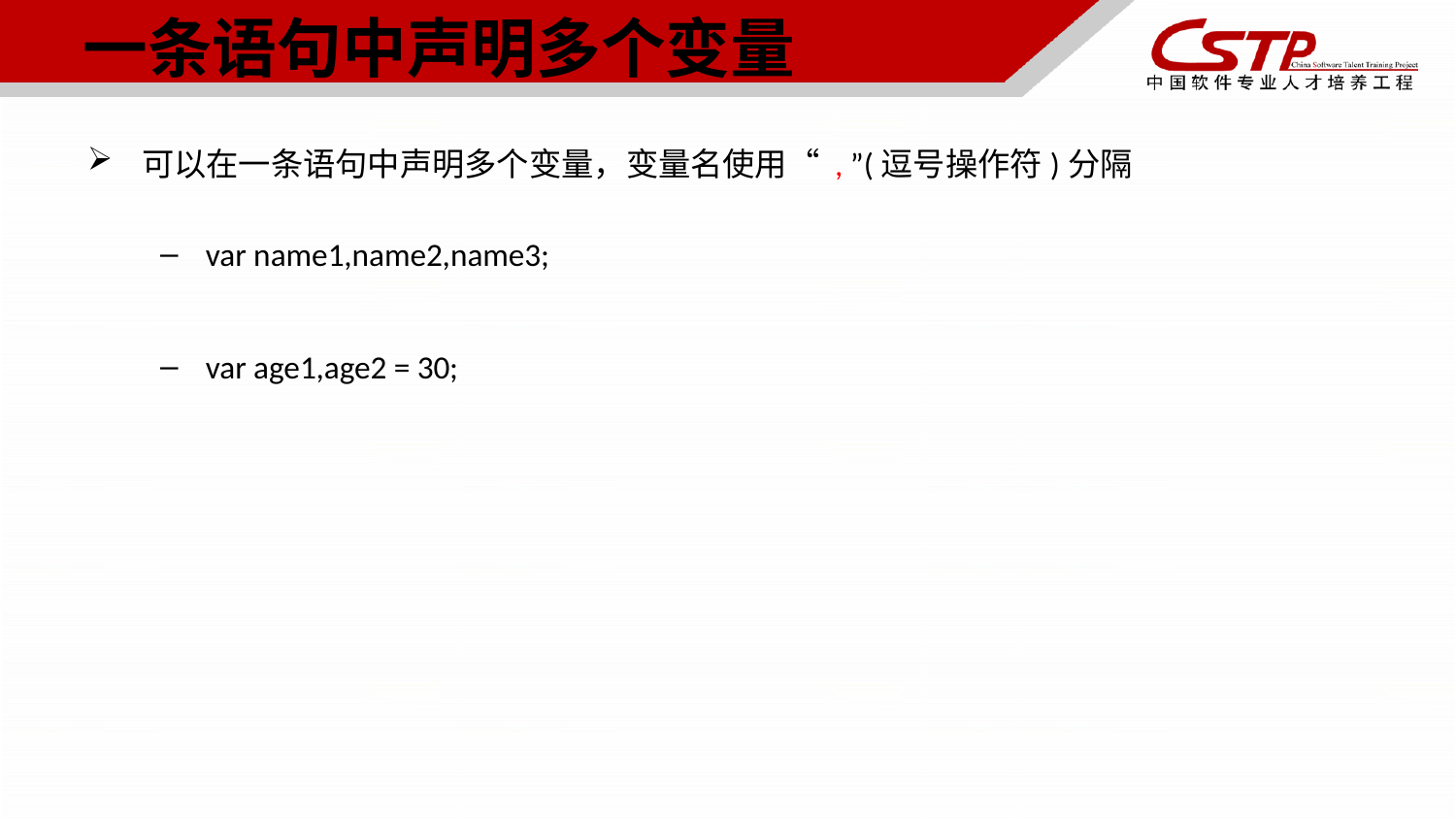

# 一条语句中声明多个变量
可以在一条语句中声明多个变量，变量名使用“ , ”(逗号操作符)分隔

var name1,name2,name3;

var age1,age2 = 30;